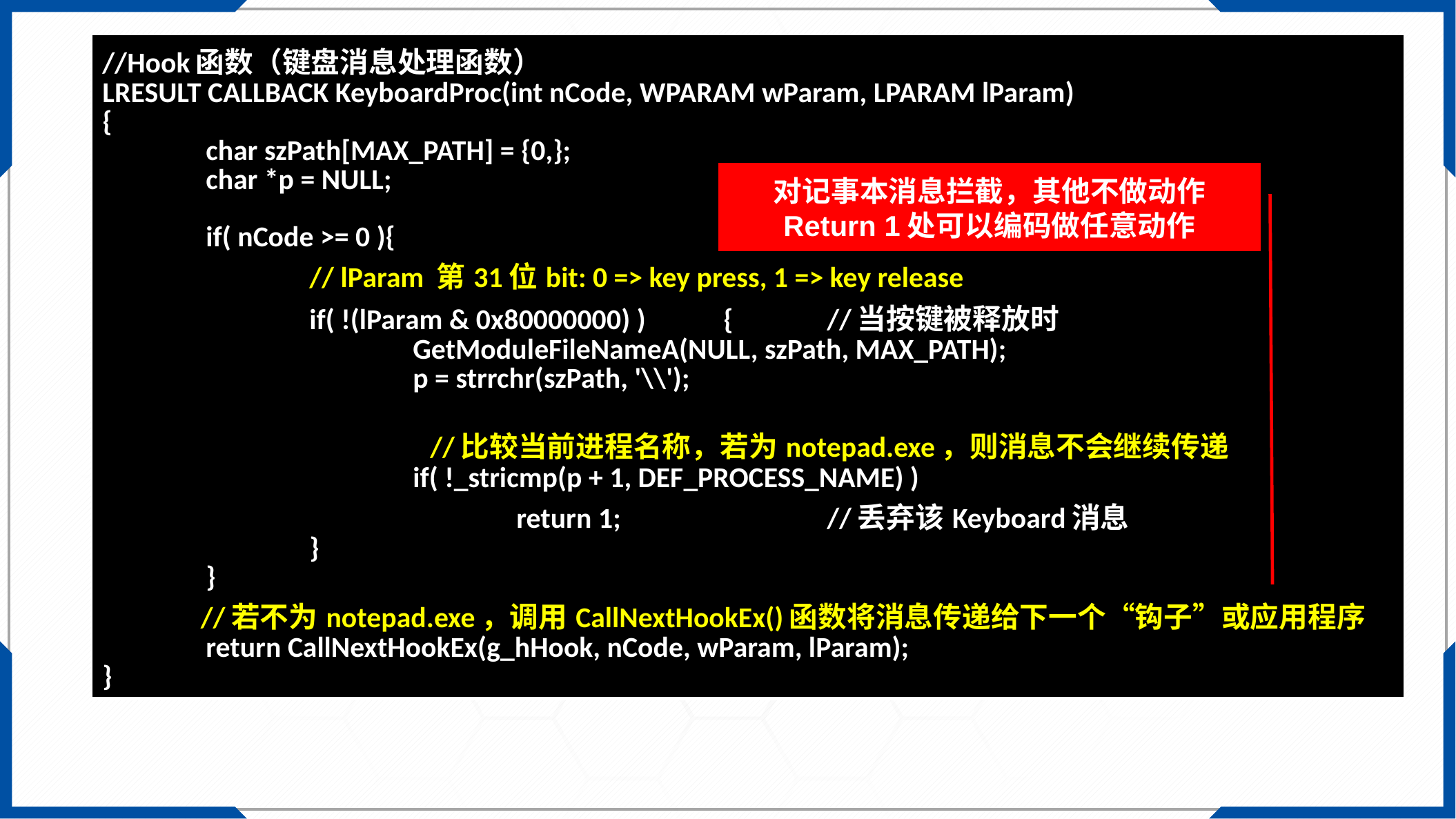

| //Hook函数（键盘消息处理函数） LRESULT CALLBACK KeyboardProc(int nCode, WPARAM wParam, LPARAM lParam) { char szPath[MAX\_PATH] = {0,}; char \*p = NULL; if( nCode >= 0 ){ // lParam 第31位bit: 0 => key press, 1 => key release if( !(lParam & 0x80000000) ) { //当按键被释放时 GetModuleFileNameA(NULL, szPath, MAX\_PATH); p = strrchr(szPath, '\\'); //比较当前进程名称，若为notepad.exe，则消息不会继续传递 if( !\_stricmp(p + 1, DEF\_PROCESS\_NAME) ) return 1; //丢弃该Keyboard消息 } } //若不为notepad.exe，调用CallNextHookEx()函数将消息传递给下一个“钩子”或应用程序 return CallNextHookEx(g\_hHook, nCode, wParam, lParam); } |
| --- |
对记事本消息拦截，其他不做动作
Return 1处可以编码做任意动作